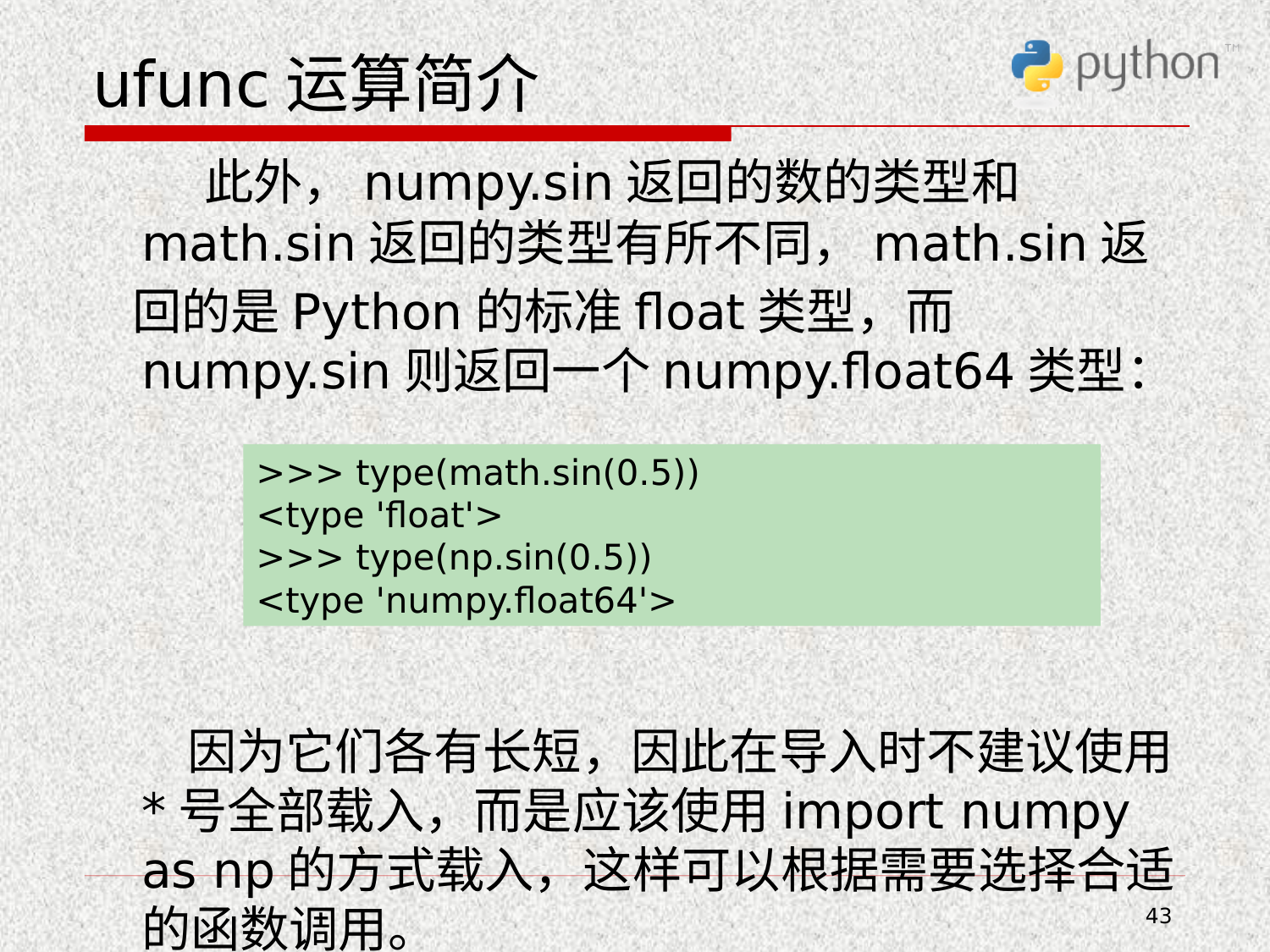

# ufunc运算简介
         此外，numpy.sin返回的数的类型和math.sin返回的类型有所不同，math.sin返
    回的是Python的标准float类型，而numpy.sin则返回一个numpy.float64类型：

         因为它们各有长短，因此在导入时不建议使用*号全部载入，而是应该使用import numpy as np的方式载入，这样可以根据需要选择合适的函数调用。
>>> type(math.sin(0.5))
<type 'float'>
>>> type(np.sin(0.5))
<type 'numpy.float64'>
43